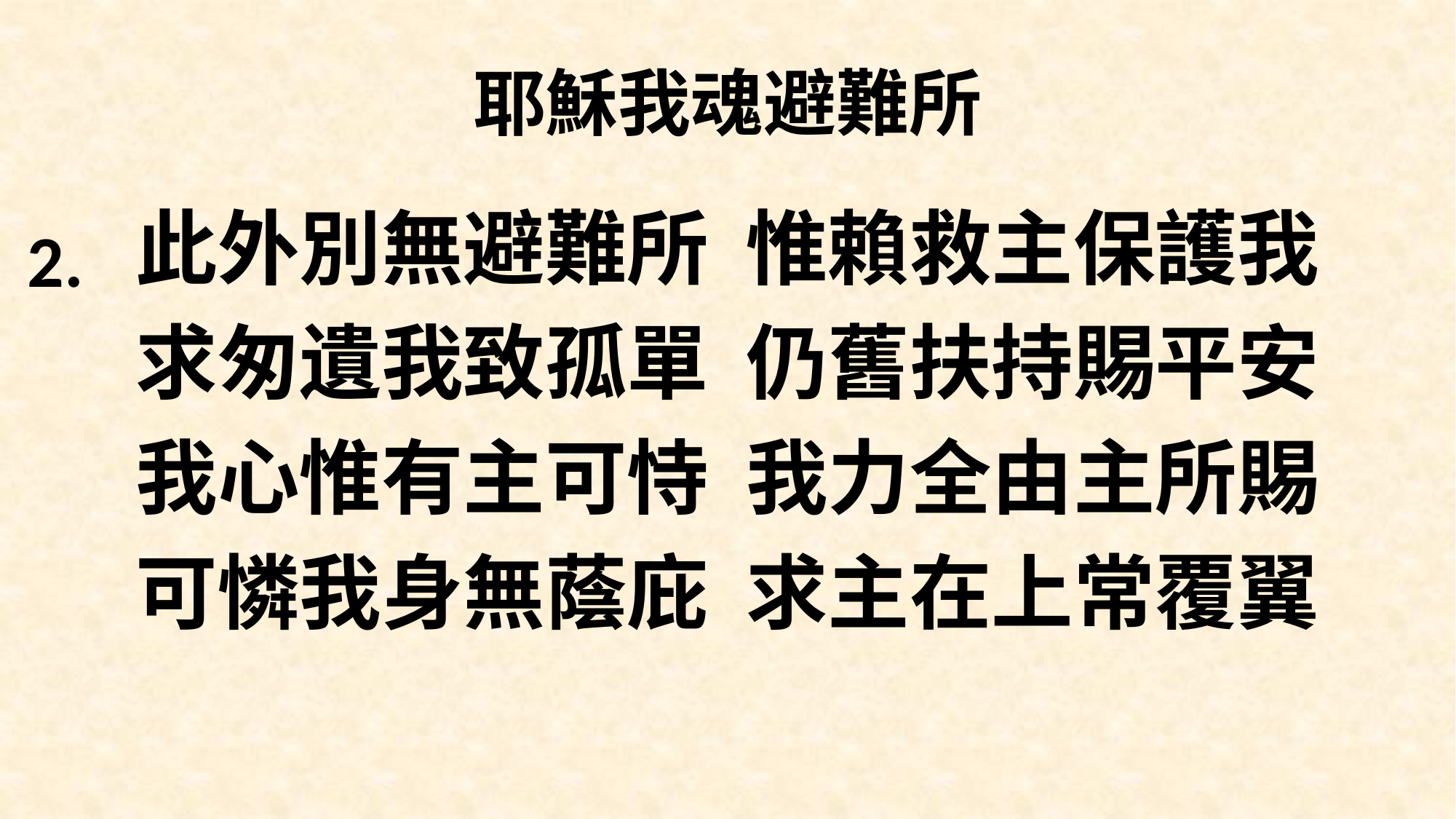

# 耶穌我魂避難所
此外別無避難所  惟賴救主保護我
求匆遺我致孤單  仍舊扶持賜平安
我心惟有主可恃  我力全由主所賜
可憐我身無蔭庇  求主在上常覆翼
2.